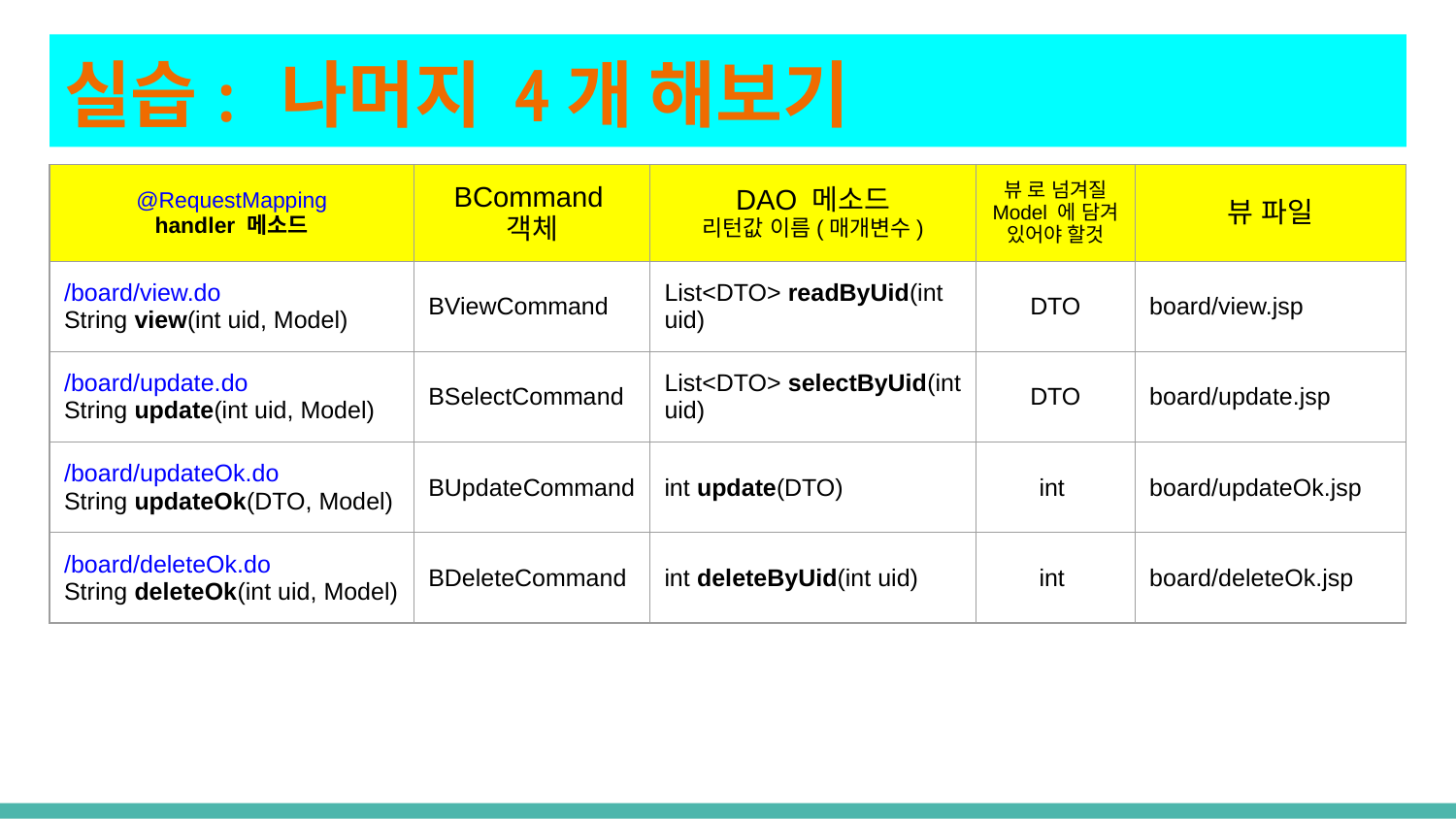

# 실습:  나머지 4개 해보기
| @RequestMapping handler 메소드 | BCommand객체 | DAO 메소드 리턴값 이름(매개변수) | 뷰 로 넘겨질 Model 에 담겨 있어야 할것 | 뷰 파일 |
| --- | --- | --- | --- | --- |
| /board/view.do String view(int uid, Model) | BViewCommand | List<DTO> readByUid(int uid) | DTO | board/view.jsp |
| /board/update.do String update(int uid, Model) | BSelectCommand | List<DTO> selectByUid(int uid) | DTO | board/update.jsp |
| /board/updateOk.do String updateOk(DTO, Model) | BUpdateCommand | int update(DTO) | int | board/updateOk.jsp |
| /board/deleteOk.do String deleteOk(int uid, Model) | BDeleteCommand | int deleteByUid(int uid) | int | board/deleteOk.jsp |